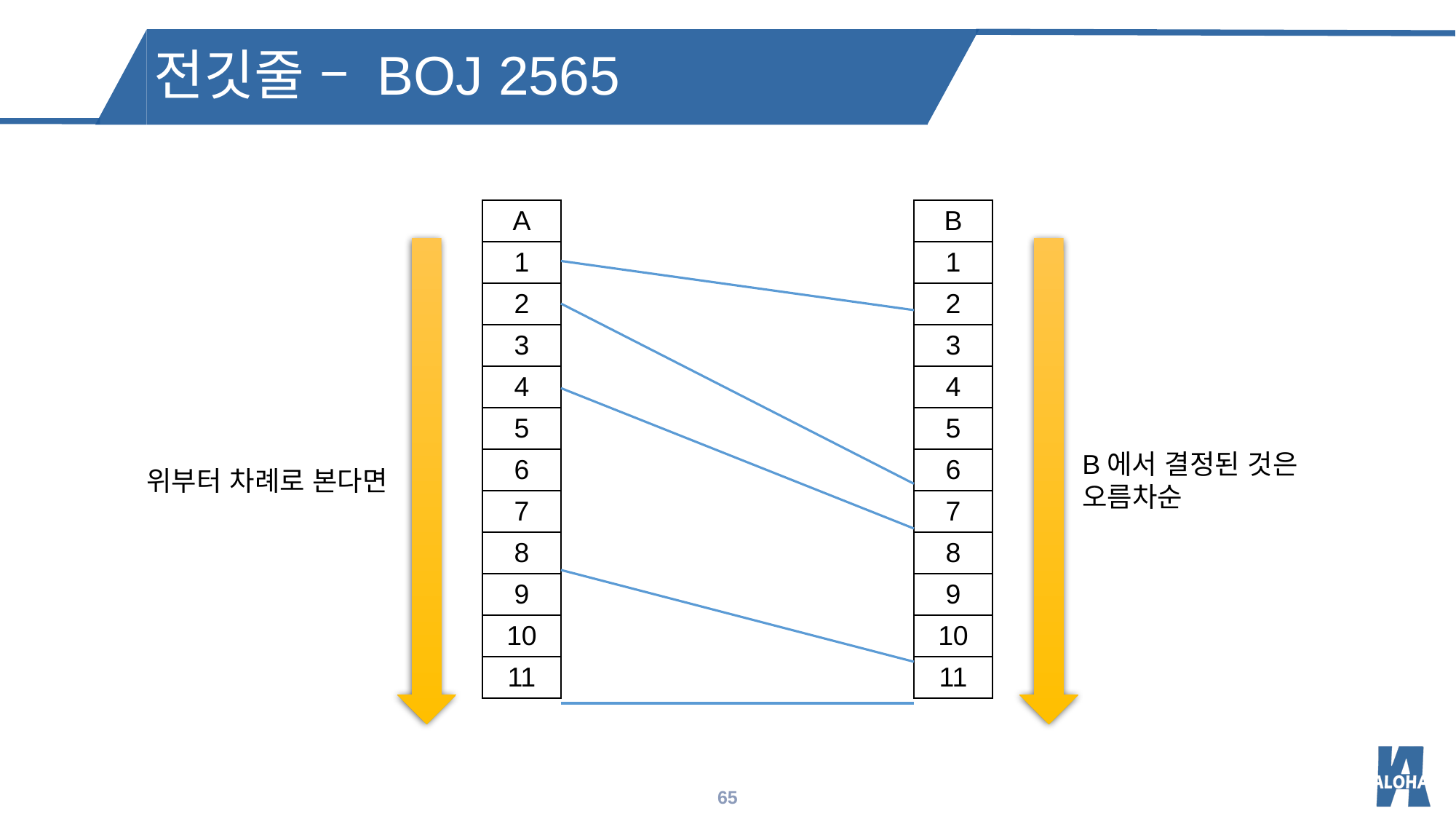

전깃줄 – BOJ 2565
| A |
| --- |
| 1 |
| 2 |
| 3 |
| 4 |
| 5 |
| 6 |
| 7 |
| 8 |
| 9 |
| 10 |
| 11 |
| B |
| --- |
| 1 |
| 2 |
| 3 |
| 4 |
| 5 |
| 6 |
| 7 |
| 8 |
| 9 |
| 10 |
| 11 |

B에서 결정된 것은
오름차순
위부터 차례로 본다면
65